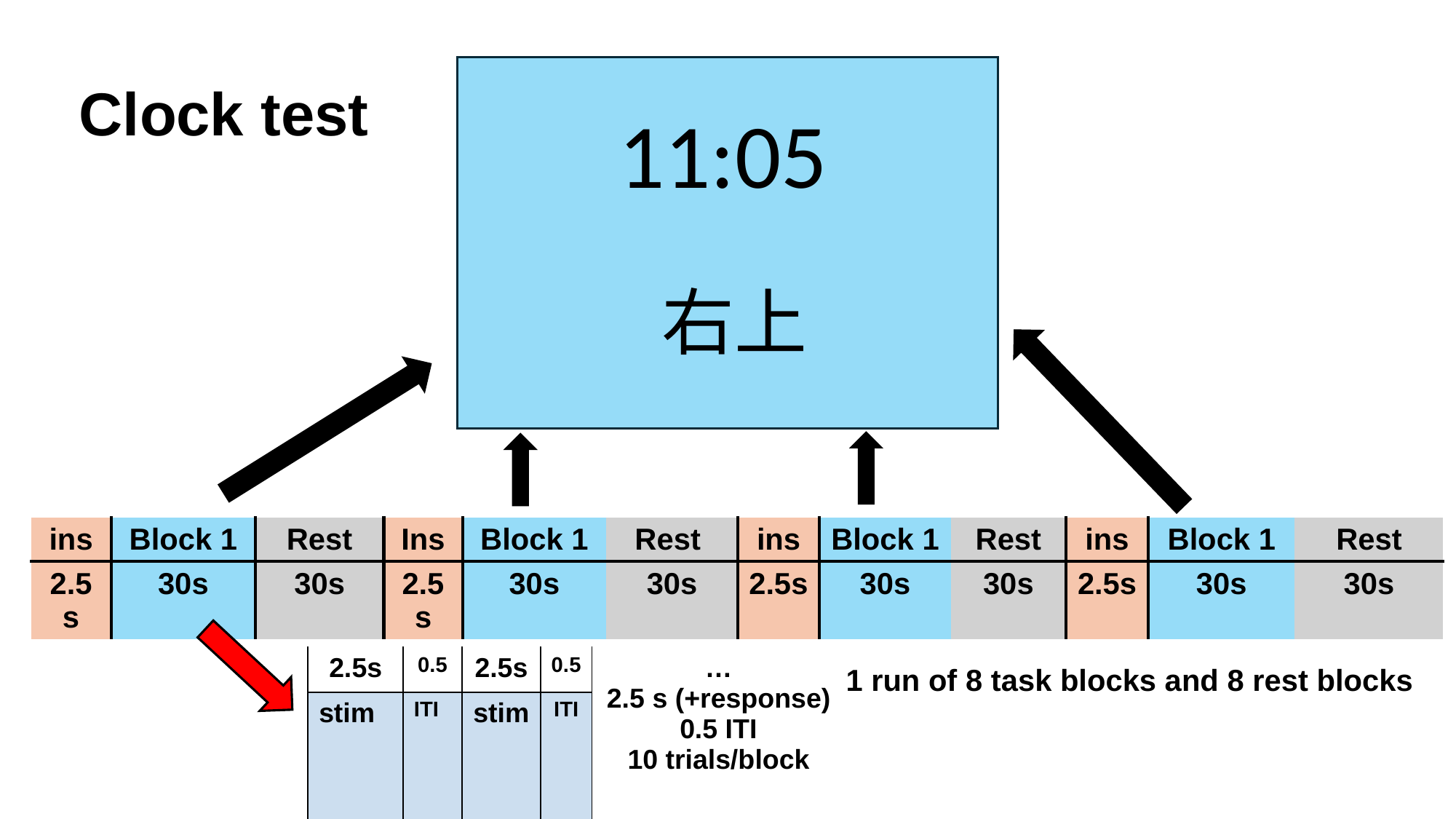

Clock test
11:05
右上

| ins | Block 1 | Rest | Ins | Block 1 | Rest | ins | Block 1 | Rest | ins | Block 1 | Rest |
| --- | --- | --- | --- | --- | --- | --- | --- | --- | --- | --- | --- |
| 2.5s | 30s | 30s | 2.5s | 30s | 30s | 2.5s | 30s | 30s | 2.5s | 30s | 30s |

| 2.5s | 0.5 | 2.5s | 0.5 | … 2.5 s (+response) 0.5 ITI 10 trials/block |
| --- | --- | --- | --- | --- |
| stim | ITI | stim | ITI |  |
1 run of 8 task blocks and 8 rest blocks